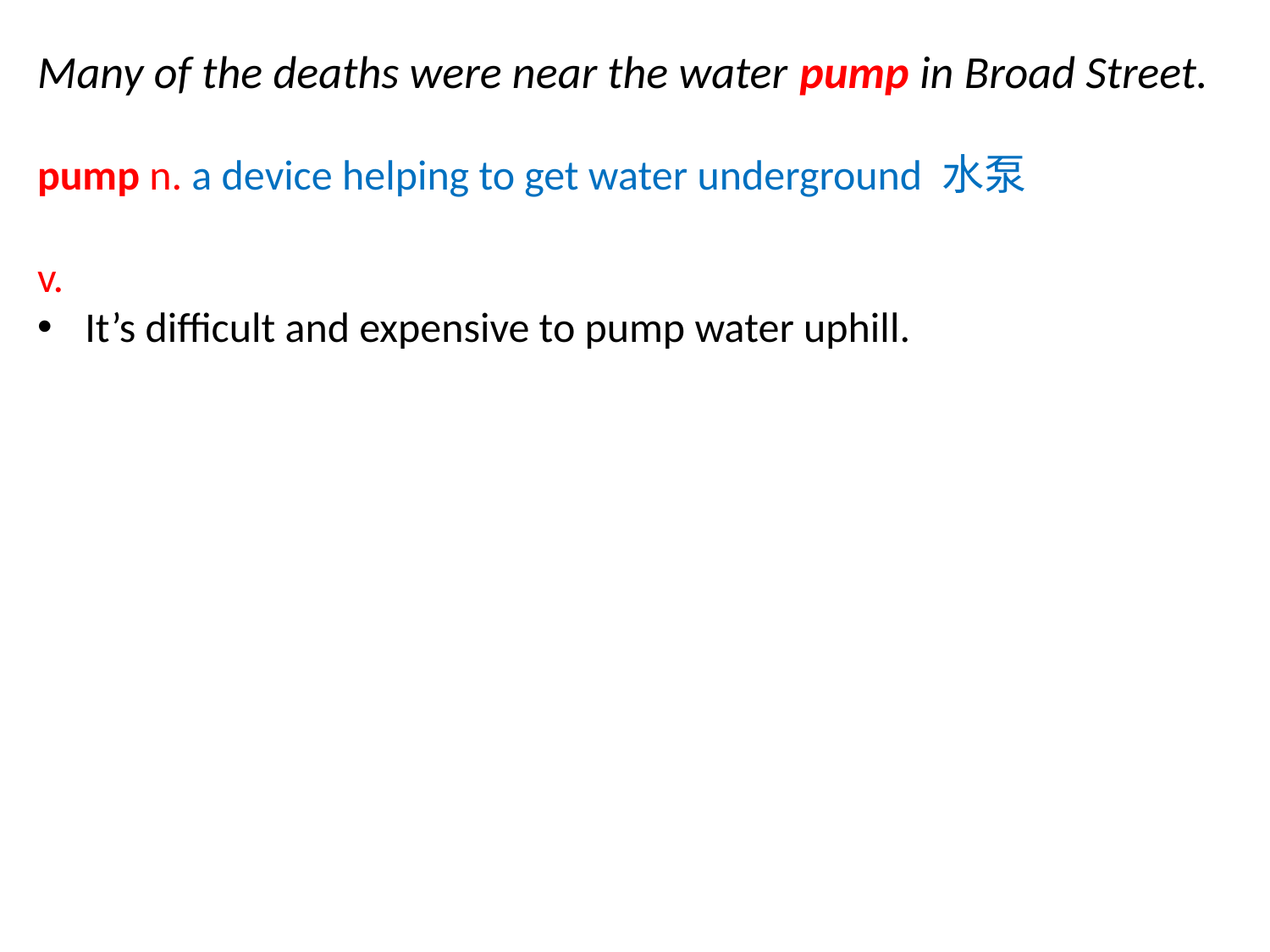

Many of the deaths were near the water pump in Broad Street.

pump n. a device helping to get water underground 水泵

v.
It’s difficult and expensive to pump water uphill.